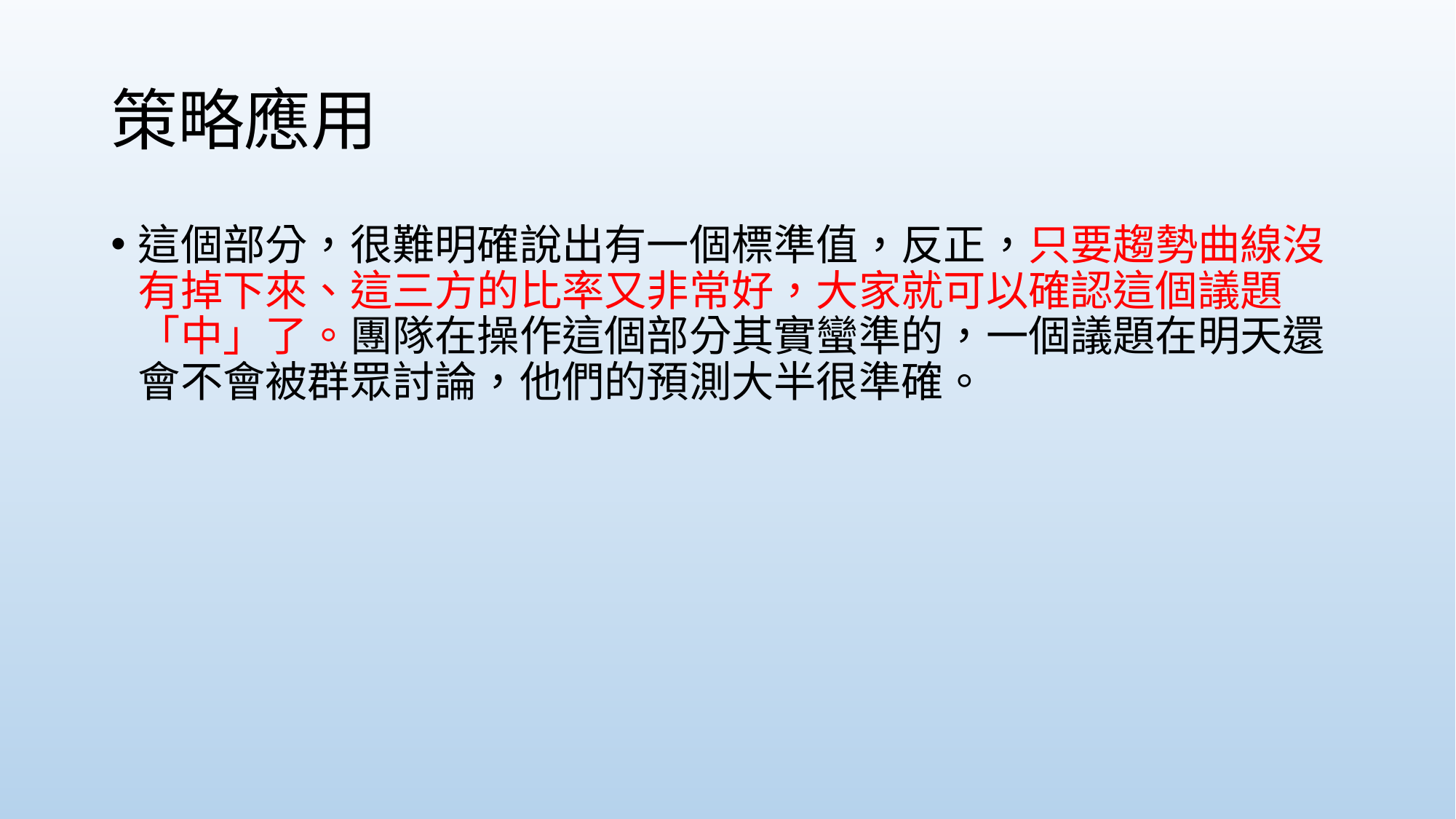

# 策略應用
這個部分，很難明確說出有一個標準值，反正，只要趨勢曲線沒有掉下來、這三方的比率又非常好，大家就可以確認這個議題「中」了。團隊在操作這個部分其實蠻準的，一個議題在明天還會不會被群眾討論，他們的預測大半很準確。